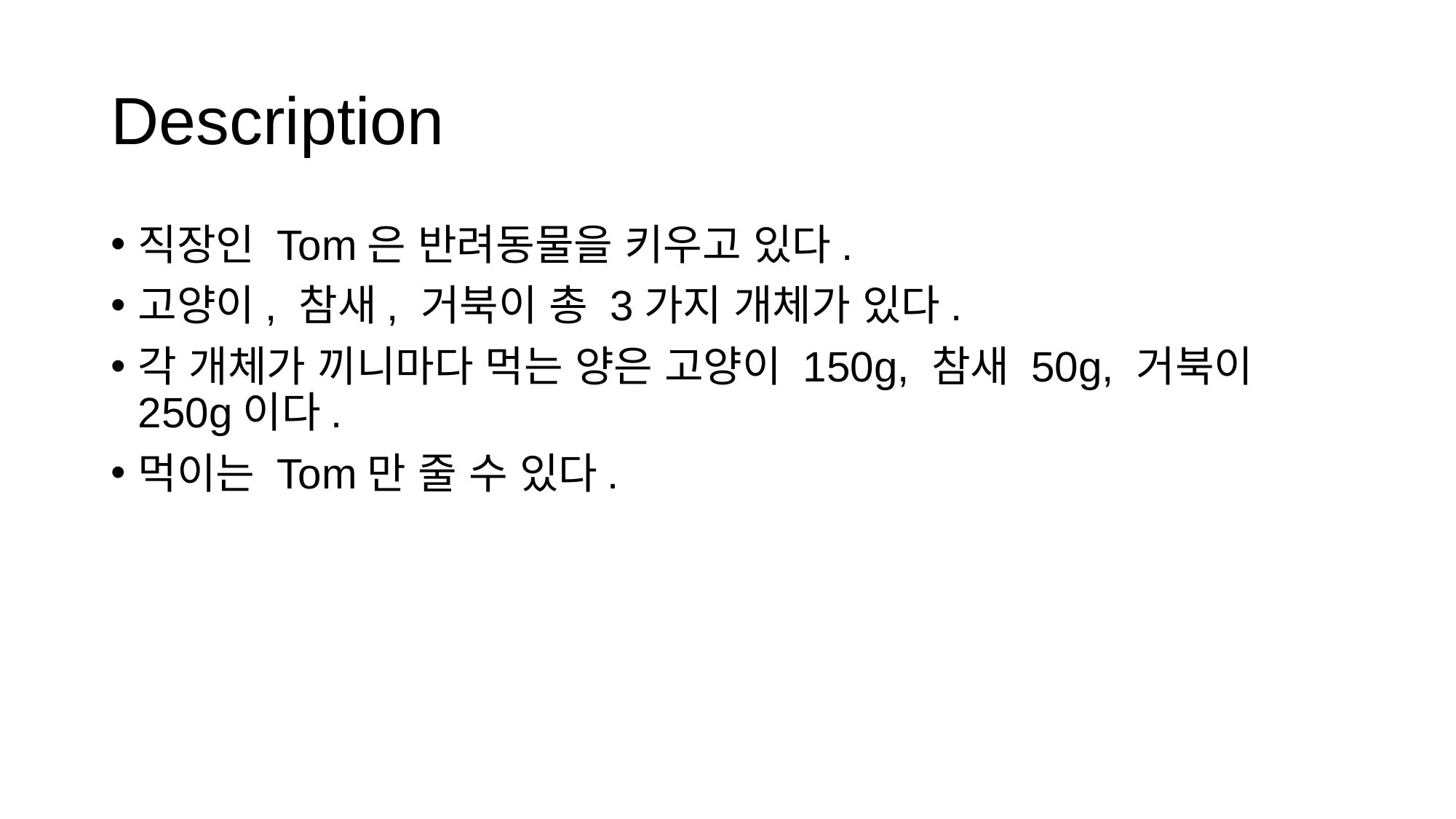

# Description
직장인 Tom은 반려동물을 키우고 있다.
고양이, 참새, 거북이 총 3가지 개체가 있다.
각 개체가 끼니마다 먹는 양은 고양이 150g, 참새 50g, 거북이 250g이다.
먹이는 Tom만 줄 수 있다.